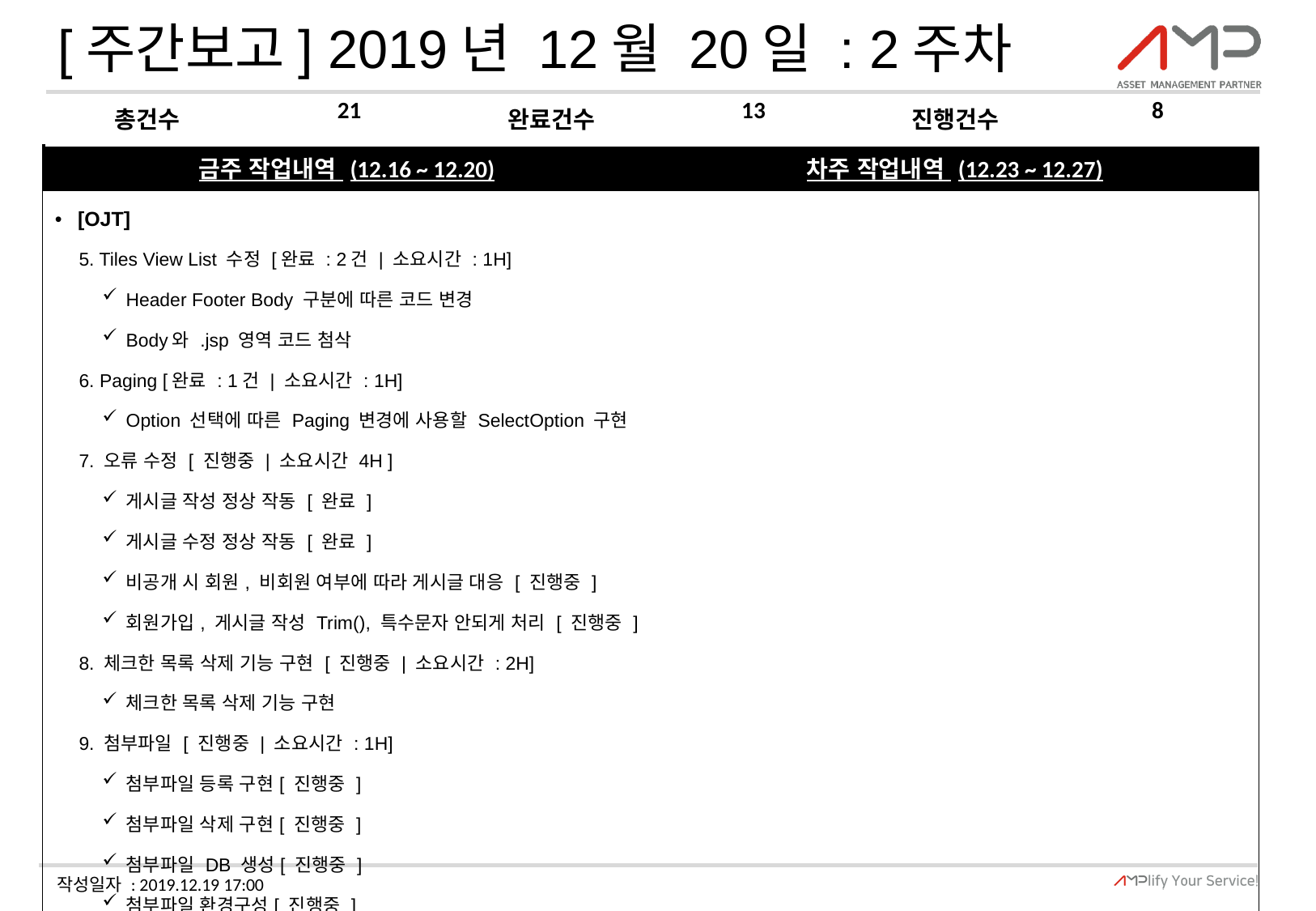

# [주간보고] 2019년 12월 20일 : 2주차
| 총건수 | 21 | 완료건수 | 13 | 진행건수 | 8 |
| --- | --- | --- | --- | --- | --- |
| 금주 작업내역 (12.16 ~ 12.20) | 차주 작업내역 (12.23 ~ 12.27) |
| --- | --- |
| [OJT] 5. Tiles View List 수정 [완료 : 2건 | 소요시간 : 1H] Header Footer Body 구분에 따른 코드 변경 Body와 .jsp 영역 코드 첨삭 6. Paging [완료 : 1건 | 소요시간 : 1H] Option 선택에 따른 Paging 변경에 사용할 SelectOption 구현 7. 오류 수정 [ 진행중 | 소요시간 4H ] 게시글 작성 정상 작동 [ 완료 ] 게시글 수정 정상 작동 [ 완료 ] 비공개 시 회원, 비회원 여부에 따라 게시글 대응 [ 진행중 ] 회원가입, 게시글 작성 Trim(), 특수문자 안되게 처리 [ 진행중 ] 8. 체크한 목록 삭제 기능 구현 [ 진행중 | 소요시간 : 2H] 체크한 목록 삭제 기능 구현 9. 첨부파일 [ 진행중 | 소요시간 : 1H] 첨부파일 등록 구현[ 진행중 ] 첨부파일 삭제 구현[ 진행중 ] 첨부파일 DB 생성[ 진행중 ] 첨부파일 환경구성[ 진행중 ] |  |
작성일자 : 2019.12.19 17:00